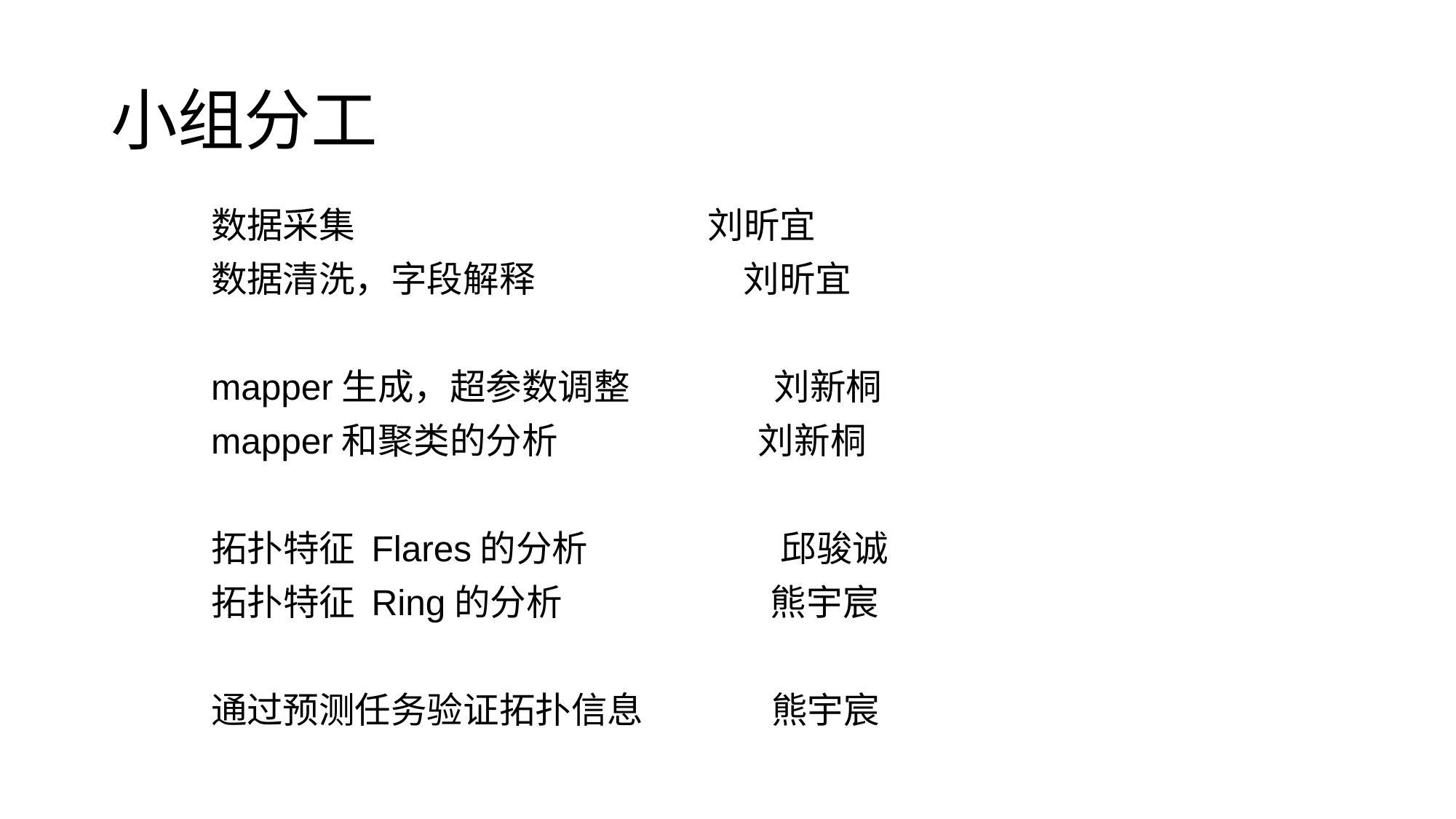

# 小组分工
数据采集                                            刘昕宜
数据清洗，字段解释                          刘昕宜

mapper生成，超参数调整                  刘新桐
mapper和聚类的分析                         刘新桐

拓扑特征 Flares的分析                        邱骏诚
拓扑特征 Ring的分析                          熊宇宸

通过预测任务验证拓扑信息                熊宇宸